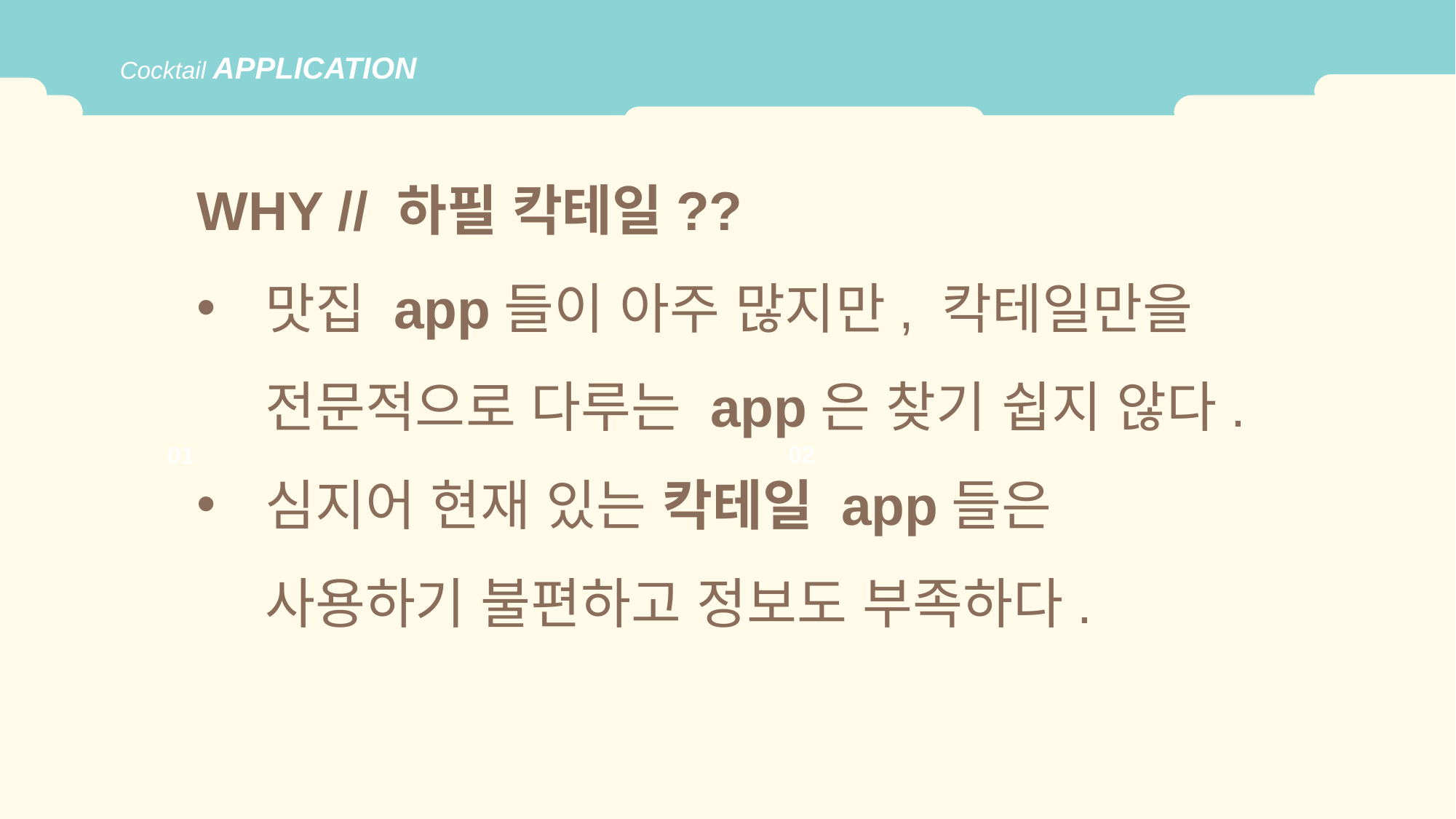

Cocktail APPLICATION
WHY // 하필 칵테일??
맛집 app들이 아주 많지만, 칵테일만을 전문적으로 다루는 app은 찾기 쉽지 않다.
심지어 현재 있는 칵테일 app들은 사용하기 불편하고 정보도 부족하다.
02
01